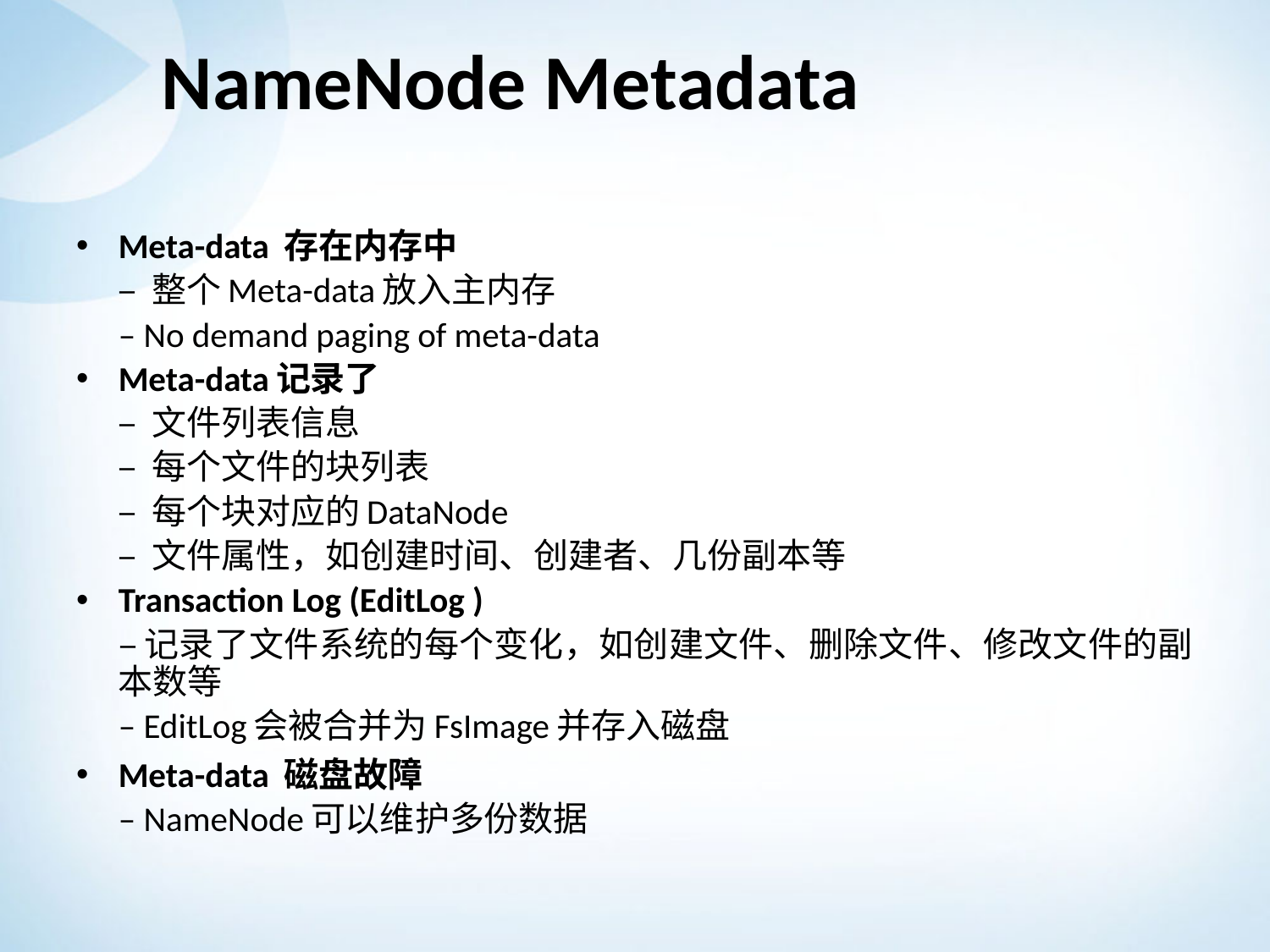

# NameNode Metadata
Meta-data 存在内存中
	– 整个Meta-data放入主内存
	– No demand paging of meta-data
Meta-data记录了
	– 文件列表信息
	– 每个文件的块列表
	– 每个块对应的DataNode
	– 文件属性，如创建时间、创建者、几份副本等
Transaction Log (EditLog )
	–记录了文件系统的每个变化，如创建文件、删除文件、修改文件的副本数等
	– EditLog会被合并为FsImage并存入磁盘
Meta-data 磁盘故障
	– NameNode可以维护多份数据